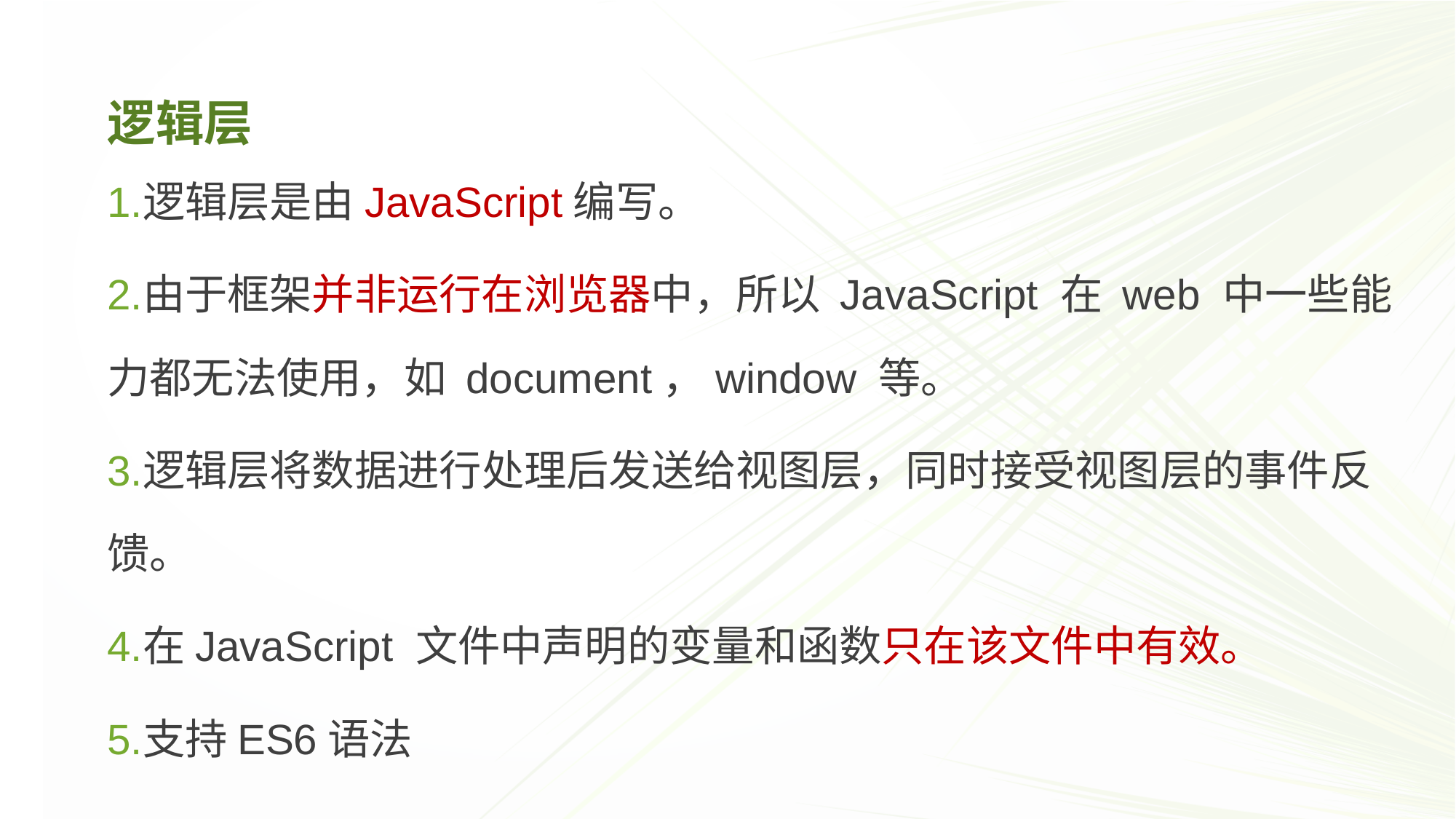

逻辑层

逻辑层是由JavaScript编写。
由于框架并非运行在浏览器中，所以 JavaScript 在 web 中一些能 力都无法使用，如 document，window 等。
逻辑层将数据进行处理后发送给视图层，同时接受视图层的事件反馈。
在JavaScript 文件中声明的变量和函数只在该文件中有效。
支持ES6语法